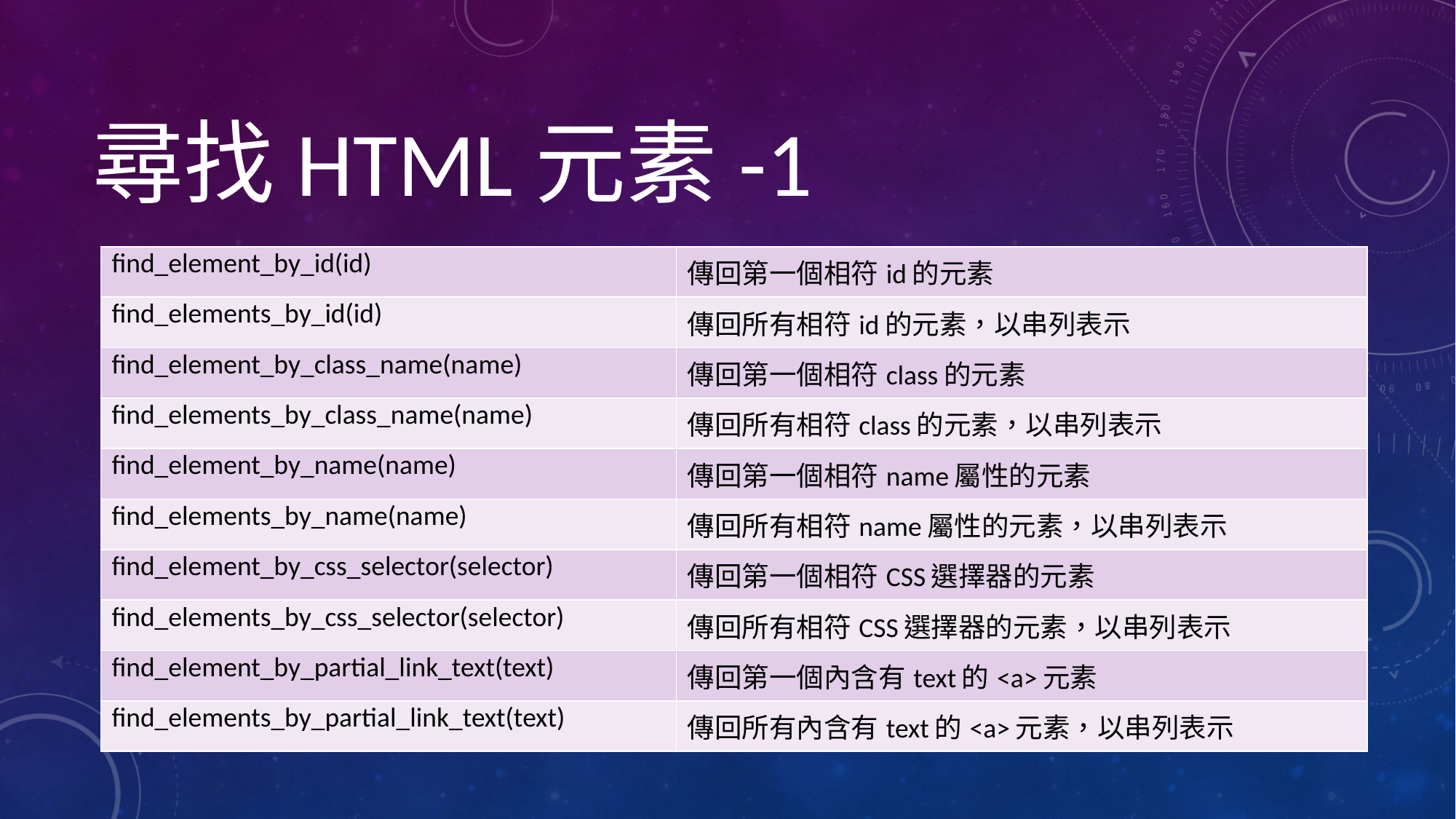

# 尋找HTML元素-1
| find\_element\_by\_id(id) | 傳回第一個相符id的元素 |
| --- | --- |
| find\_elements\_by\_id(id) | 傳回所有相符id的元素，以串列表示 |
| find\_element\_by\_class\_name(name) | 傳回第一個相符class的元素 |
| find\_elements\_by\_class\_name(name) | 傳回所有相符class的元素，以串列表示 |
| find\_element\_by\_name(name) | 傳回第一個相符name屬性的元素 |
| find\_elements\_by\_name(name) | 傳回所有相符name屬性的元素，以串列表示 |
| find\_element\_by\_css\_selector(selector) | 傳回第一個相符CSS選擇器的元素 |
| find\_elements\_by\_css\_selector(selector) | 傳回所有相符CSS選擇器的元素，以串列表示 |
| find\_element\_by\_partial\_link\_text(text) | 傳回第一個內含有text的<a>元素 |
| find\_elements\_by\_partial\_link\_text(text) | 傳回所有內含有text的<a>元素，以串列表示 |